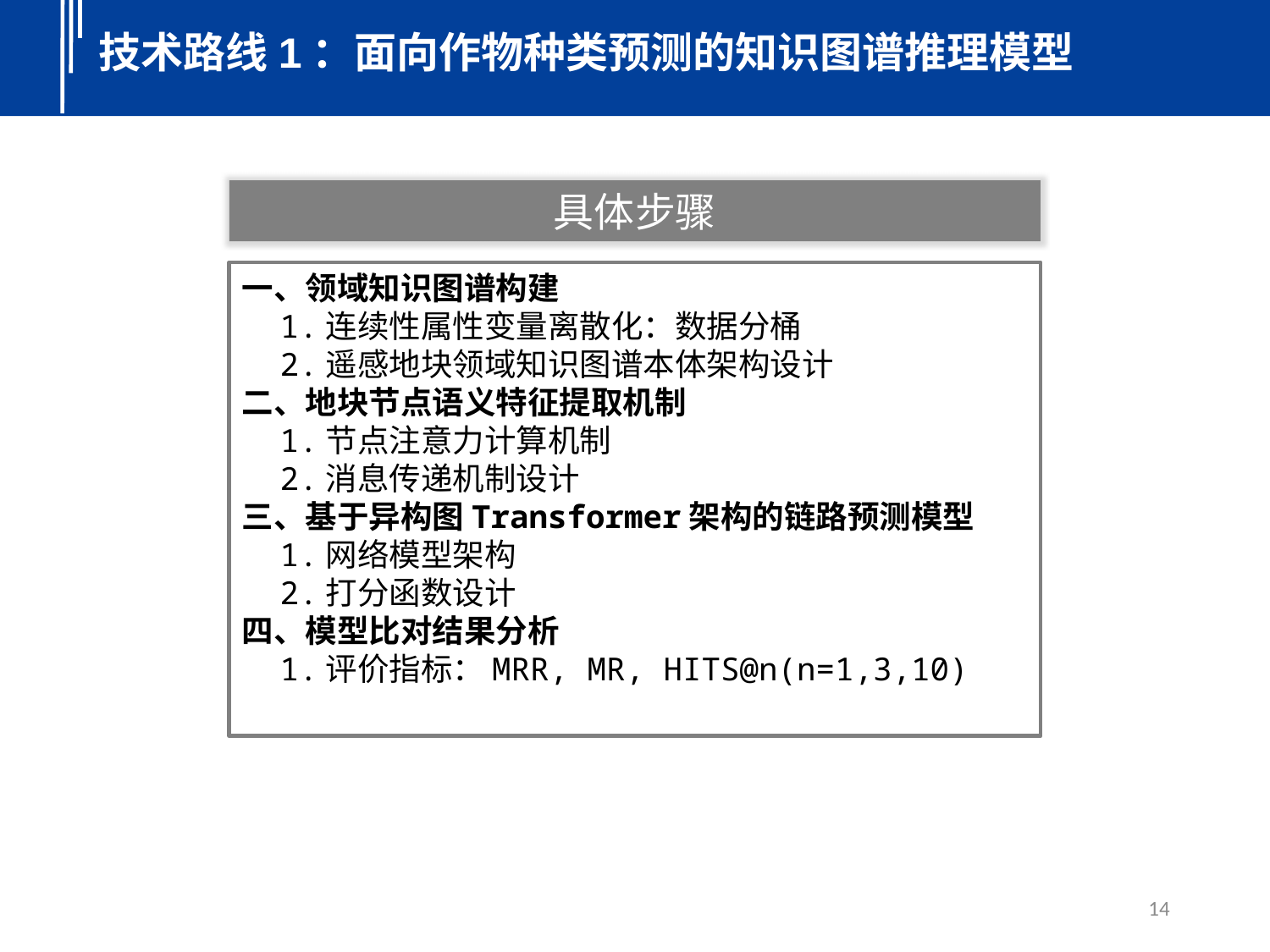

技术路线1：面向作物种类预测的知识图谱推理模型
具体步骤
一、领域知识图谱构建
  1.连续性属性变量离散化：数据分桶
  2.遥感地块领域知识图谱本体架构设计
二、地块节点语义特征提取机制
  1.节点注意力计算机制
  2.消息传递机制设计
三、基于异构图Transformer架构的链路预测模型
  1.网络模型架构
  2.打分函数设计
四、模型比对结果分析
  1.评价指标：MRR, MR, HITS@n(n=1,3,10)

14